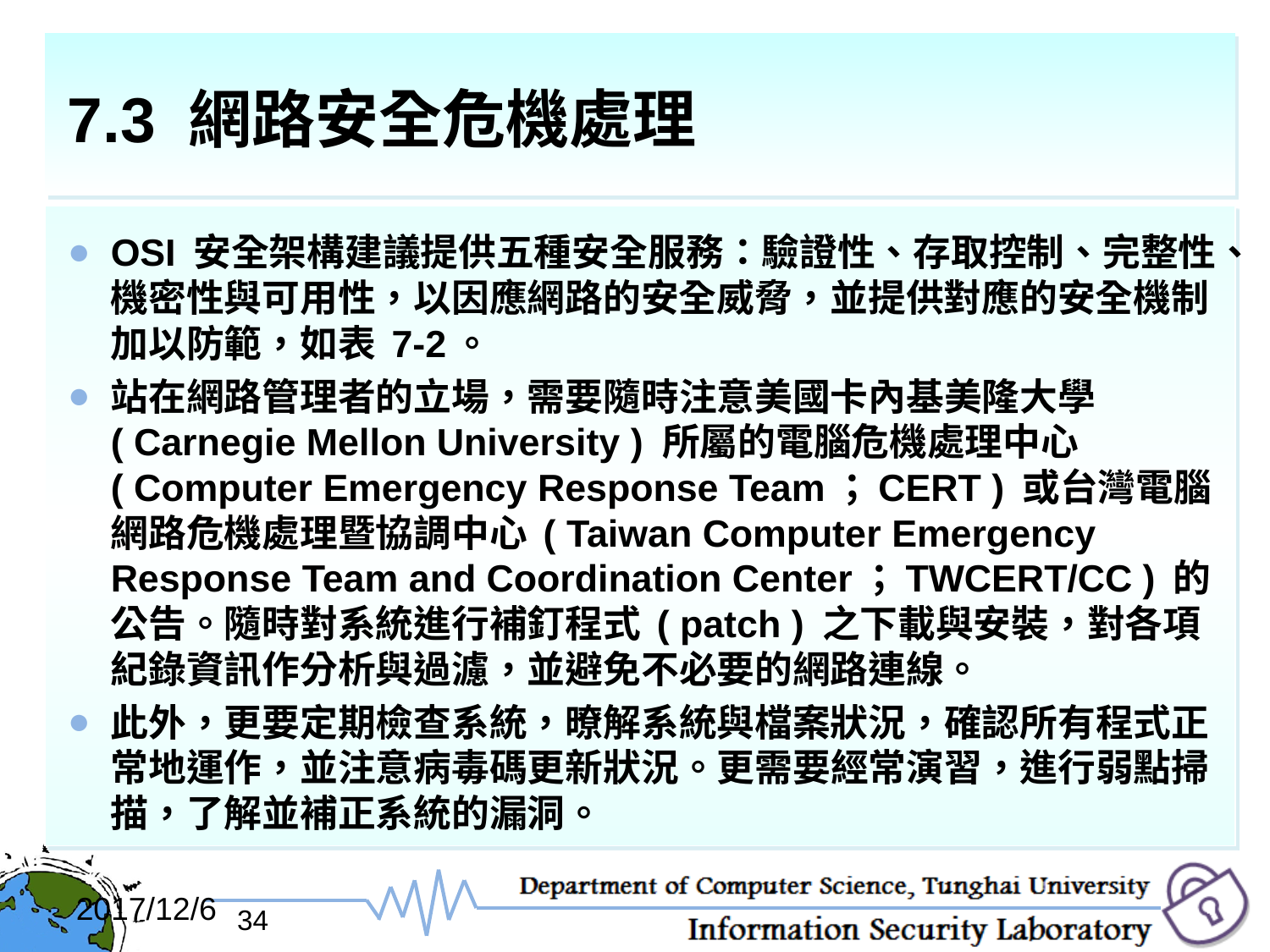

# 7.3 網路安全危機處理
OSI 安全架構建議提供五種安全服務：驗證性、存取控制、完整性、機密性與可用性，以因應網路的安全威脅，並提供對應的安全機制加以防範，如表 7-2。
站在網路管理者的立場，需要隨時注意美國卡內基美隆大學 ( Carnegie Mellon University ) 所屬的電腦危機處理中心 ( Computer Emergency Response Team；CERT ) 或台灣電腦網路危機處理暨協調中心 ( Taiwan Computer Emergency Response Team and Coordination Center；TWCERT/CC ) 的公告。隨時對系統進行補釘程式 ( patch ) 之下載與安裝，對各項紀錄資訊作分析與過濾，並避免不必要的網路連線。
此外，更要定期檢查系統，暸解系統與檔案狀況，確認所有程式正常地運作，並注意病毒碼更新狀況。更需要經常演習，進行弱點掃描，了解並補正系統的漏洞。
2017/12/6
34